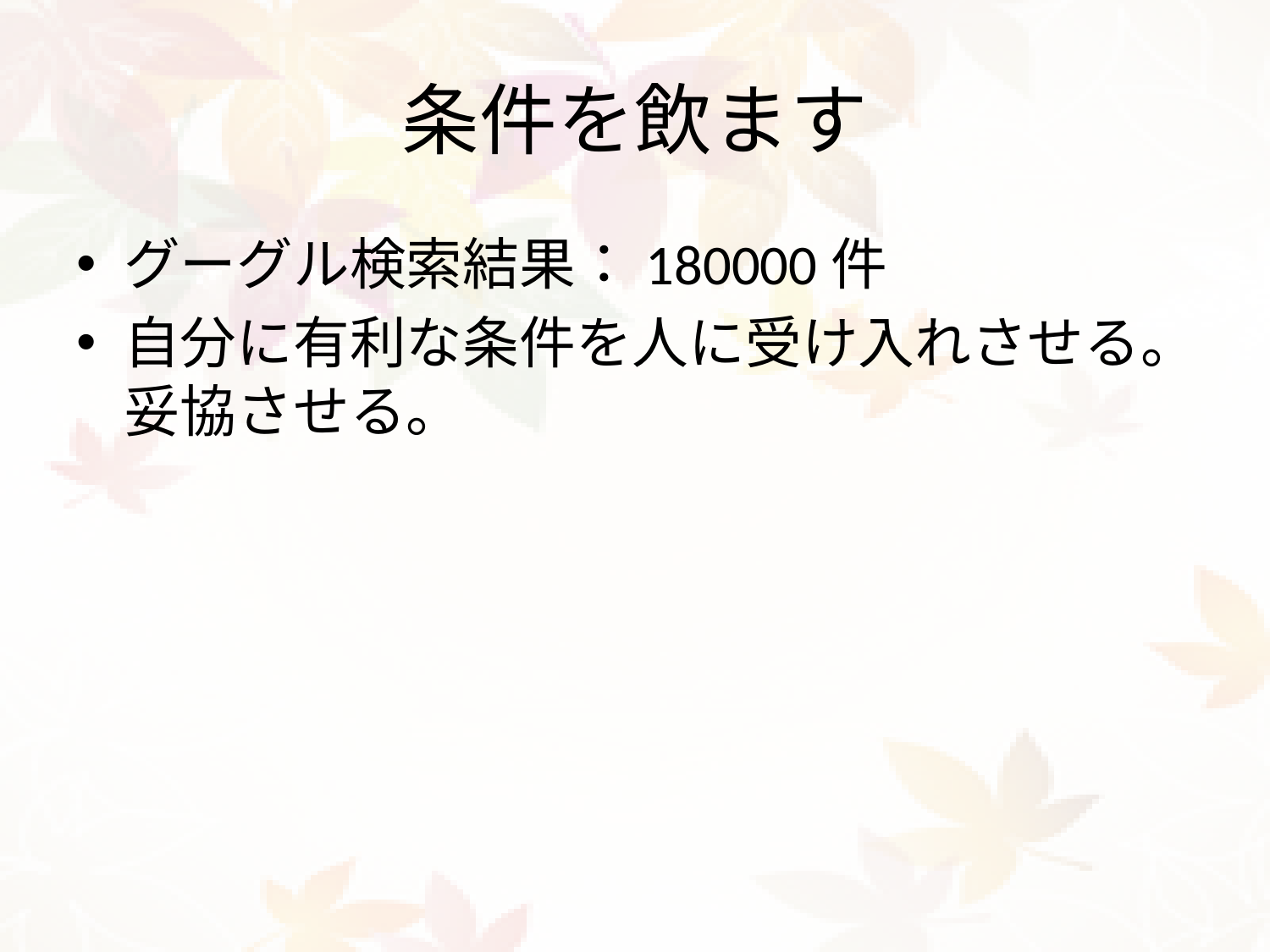

# 条件を飲ます
グーグル検索結果：180000件
自分に有利な条件を人に受け入れさせる。妥協させる。